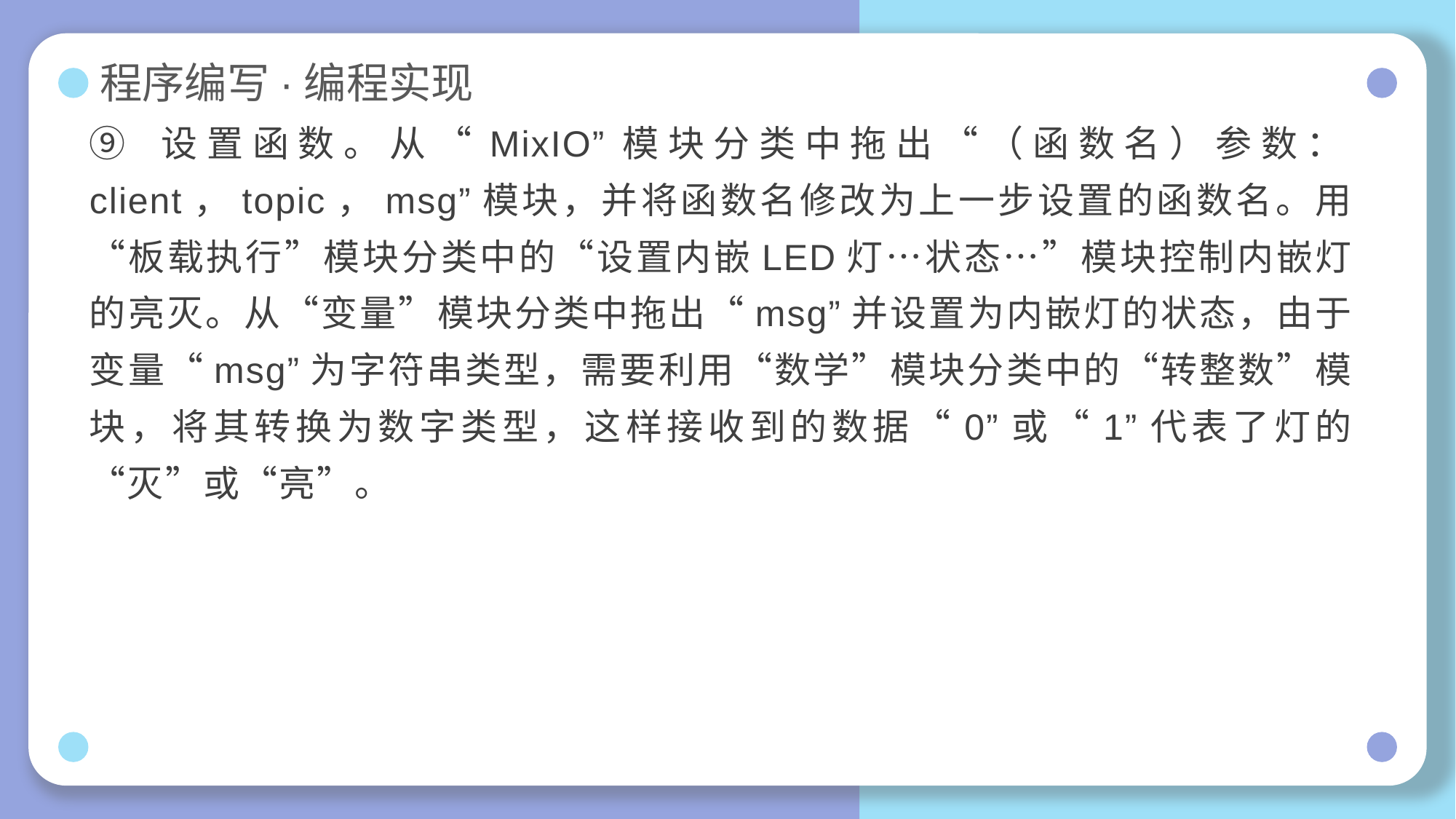

# 程序编写·编程实现
⑨ 设置函数。从“MixIO”模块分类中拖出“（函数名）参数：client，topic，msg”模块，并将函数名修改为上一步设置的函数名。用“板载执行”模块分类中的“设置内嵌LED灯…状态…”模块控制内嵌灯的亮灭。从“变量”模块分类中拖出“msg”并设置为内嵌灯的状态，由于变量“msg”为字符串类型，需要利用“数学”模块分类中的“转整数”模块，将其转换为数字类型，这样接收到的数据“0”或“1”代表了灯的“灭”或“亮”。